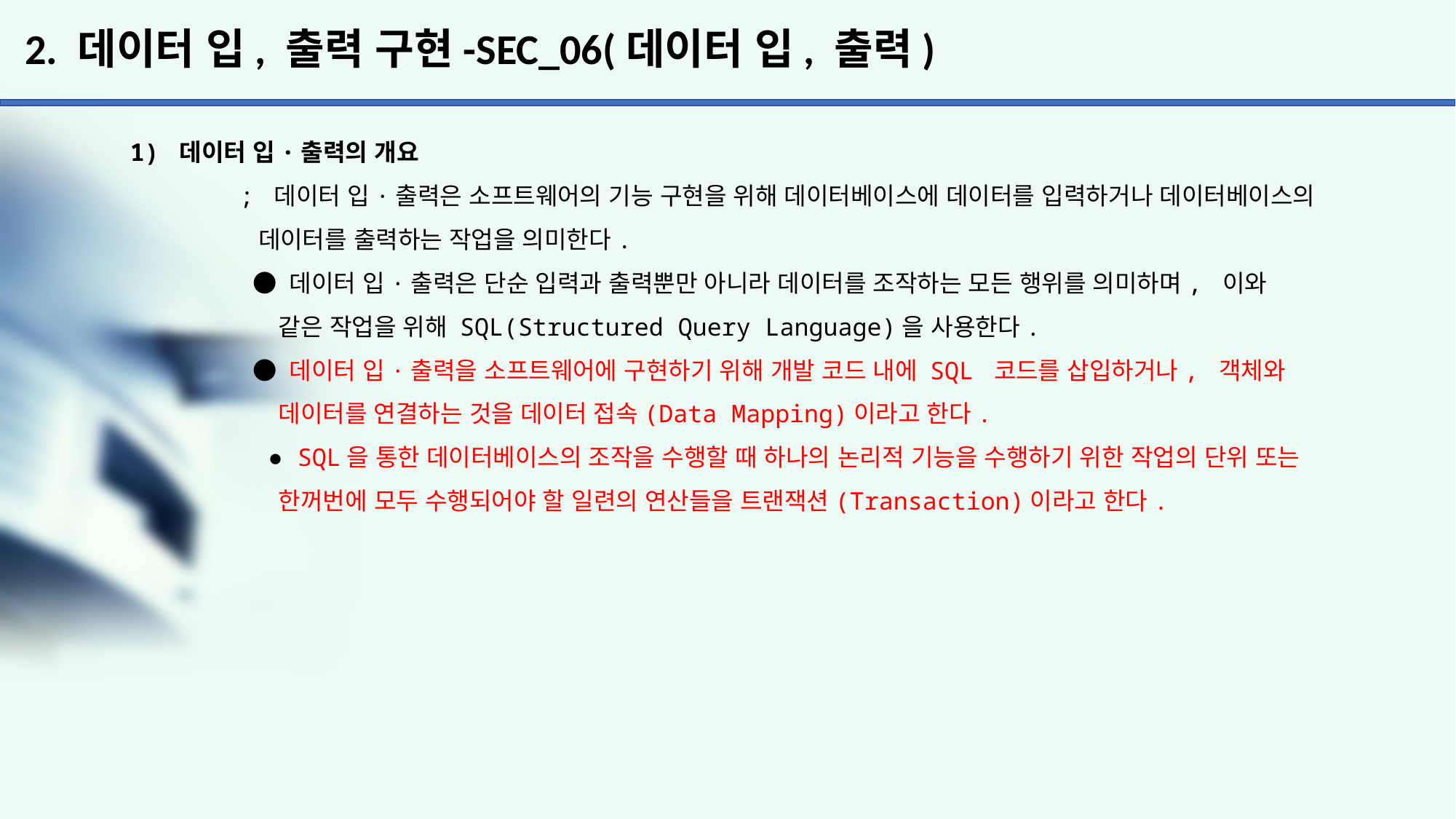

# 2. 데이터 입, 출력 구현-SEC_06(데이터 입, 출력)
1) 데이터 입·출력의 개요
	; 데이터 입·출력은 소프트웨어의 기능 구현을 위해 데이터베이스에 데이터를 입력하거나 데이터베이스의
	  데이터를 출력하는 작업을 의미한다.
	  ● 데이터 입·출력은 단순 입력과 출력뿐만 아니라 데이터를 조작하는 모든 행위를 의미하며, 이와
	     같은 작업을 위해 SQL(Structured Query Language)을 사용한다.
	  ● 데이터 입·출력을 소프트웨어에 구현하기 위해 개발 코드 내에 SQL 코드를 삽입하거나, 객체와
	     데이터를 연결하는 것을 데이터 접속(Data Mapping)이라고 한다.
	  ● SQL을 통한 데이터베이스의 조작을 수행할 때 하나의 논리적 기능을 수행하기 위한 작업의 단위 또는
	     한꺼번에 모두 수행되어야 할 일련의 연산들을 트랜잭션(Transaction)이라고 한다.